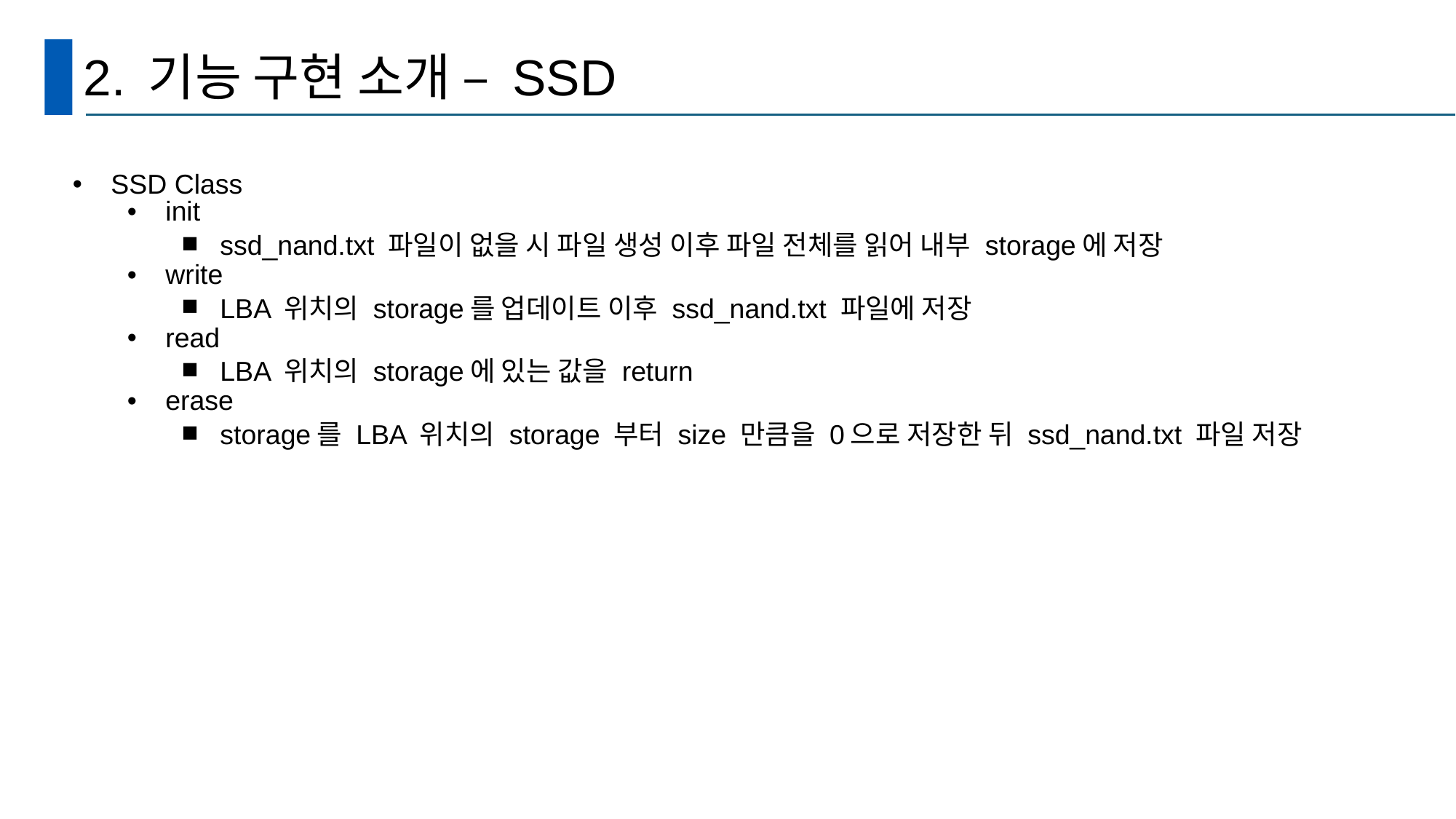

# 2. 기능 구현 소개 – SSD

SSD Class
init
ssd_nand.txt 파일이 없을 시 파일 생성 이후 파일 전체를 읽어 내부 storage에 저장
write
LBA 위치의 storage를 업데이트 이후 ssd_nand.txt 파일에 저장
read
LBA 위치의 storage에 있는 값을 return
erase
storage를 LBA 위치의 storage 부터 size 만큼을 0으로 저장한 뒤 ssd_nand.txt 파일 저장